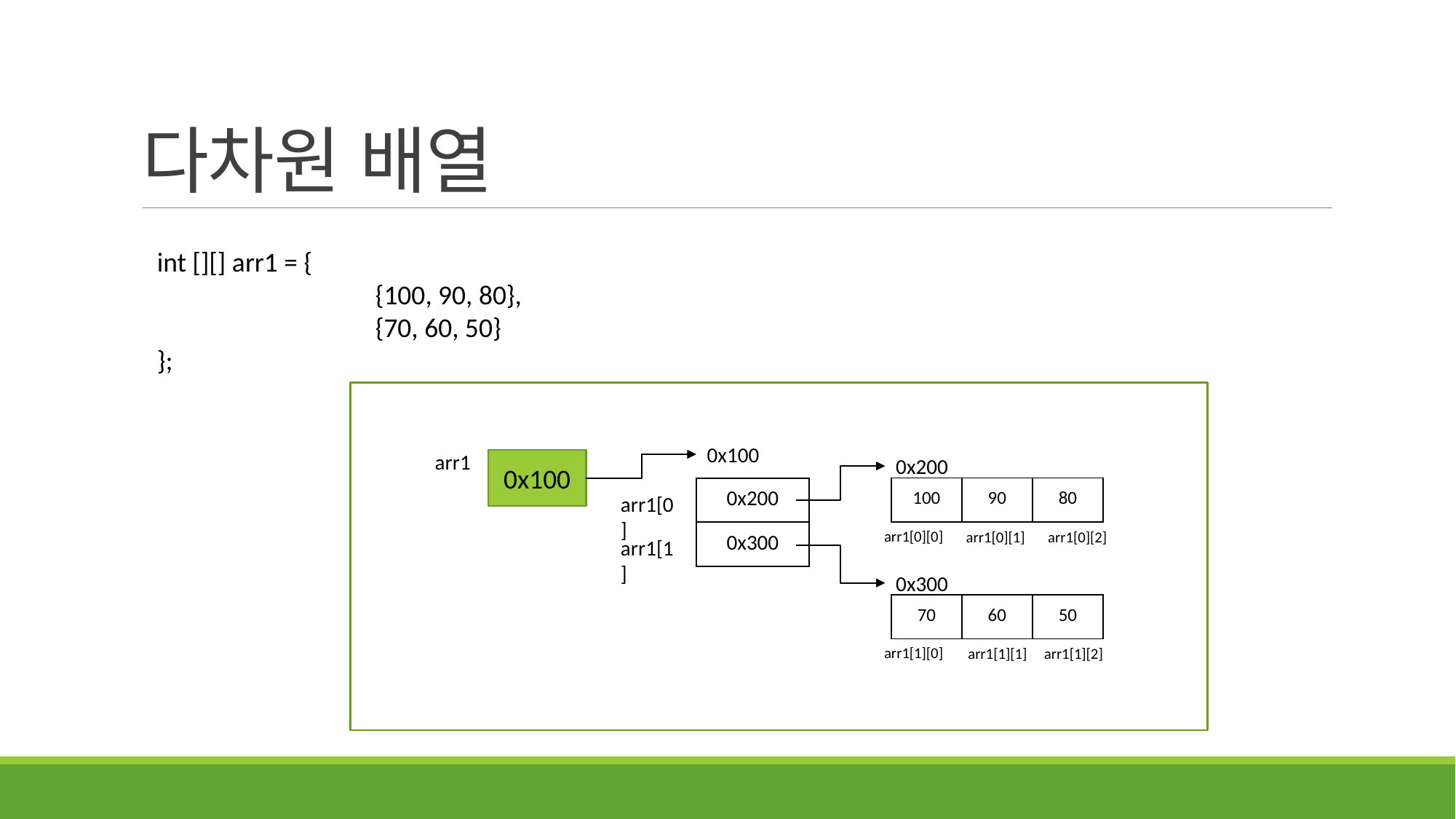

# 다차원 배열
int [][] arr1 = {
		{100, 90, 80},
		{70, 60, 50}
};

0x100
arr1
0x200
0x100
| 100 | 90 | 80 |
| --- | --- | --- |
| 0x200 |
| --- |
| 0x300 |
arr1[0]
arr1[0][0]
arr1[0][1]
arr1[0][2]
arr1[1]
0x300
| 70 | 60 | 50 |
| --- | --- | --- |
arr1[1][0]
arr1[1][1]
arr1[1][2]